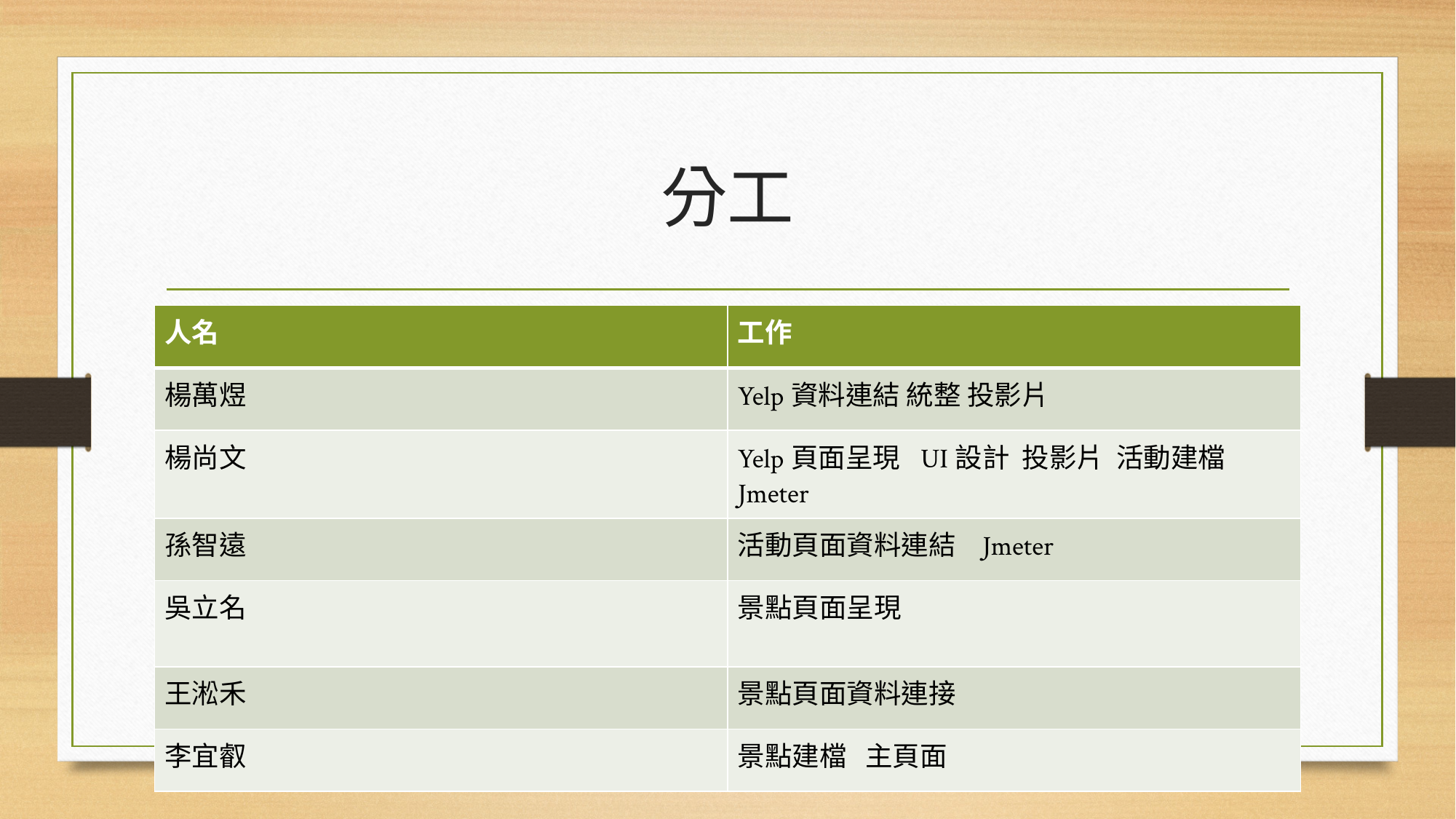

# 分工
| 人名 | 工作 |
| --- | --- |
| 楊萬煜 | Yelp資料連結 統整 投影片 |
| 楊尚文 | Yelp頁面呈現 UI設計 投影片 活動建檔 Jmeter |
| 孫智遠 | 活動頁面資料連結 Jmeter |
| 吳立名 | 景點頁面呈現 |
| 王淞禾 | 景點頁面資料連接 |
| 李宜叡 | 景點建檔 主頁面 |